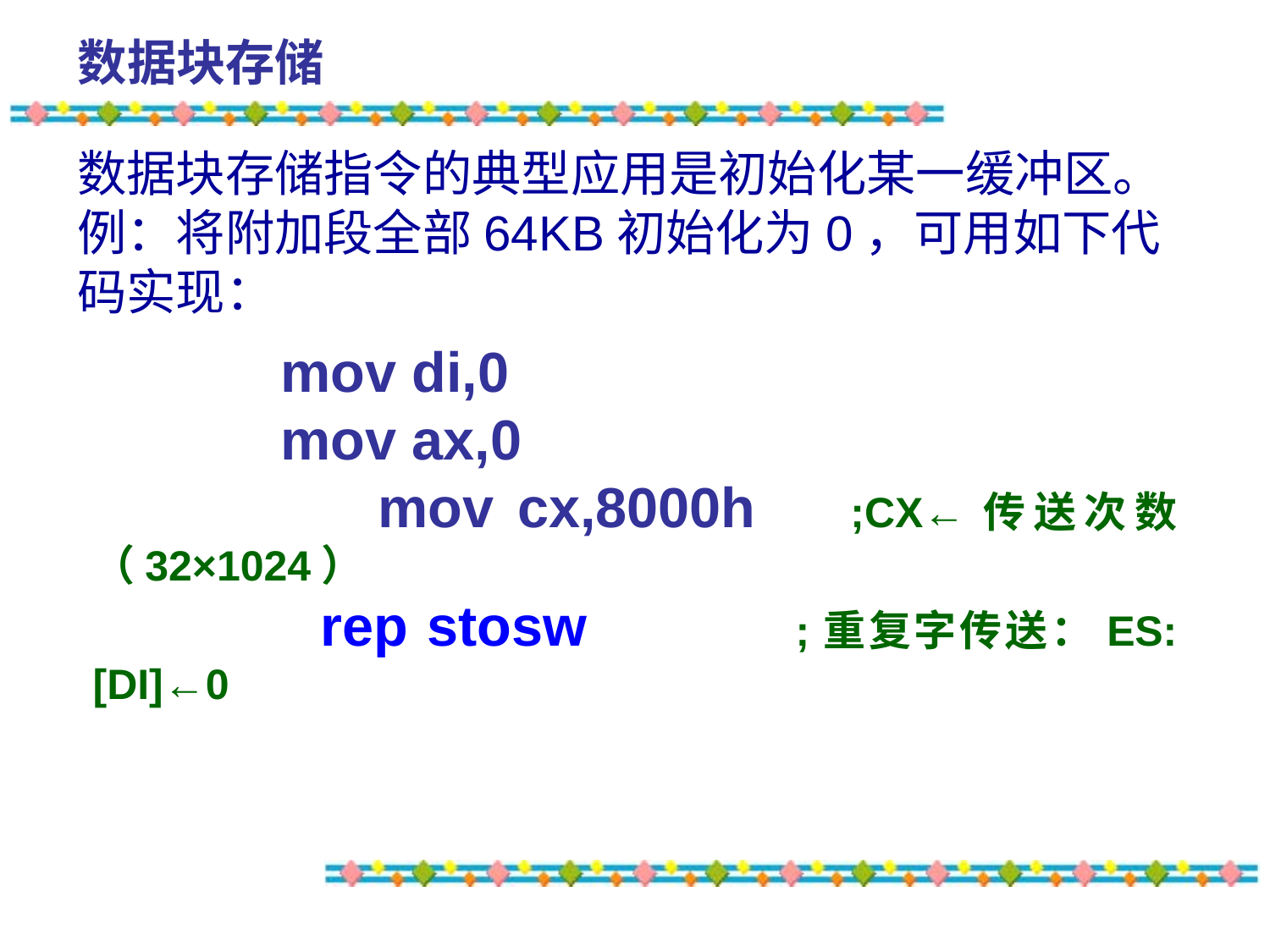

# 数据块存储
数据块存储指令的典型应用是初始化某一缓冲区。例：将附加段全部64KB初始化为0，可用如下代码实现：
            mov di,0
            mov ax,0
            mov cx,8000h    ;CX←传送次数（32×1024）
            rep stosw           ;重复字传送：ES:[DI]←0